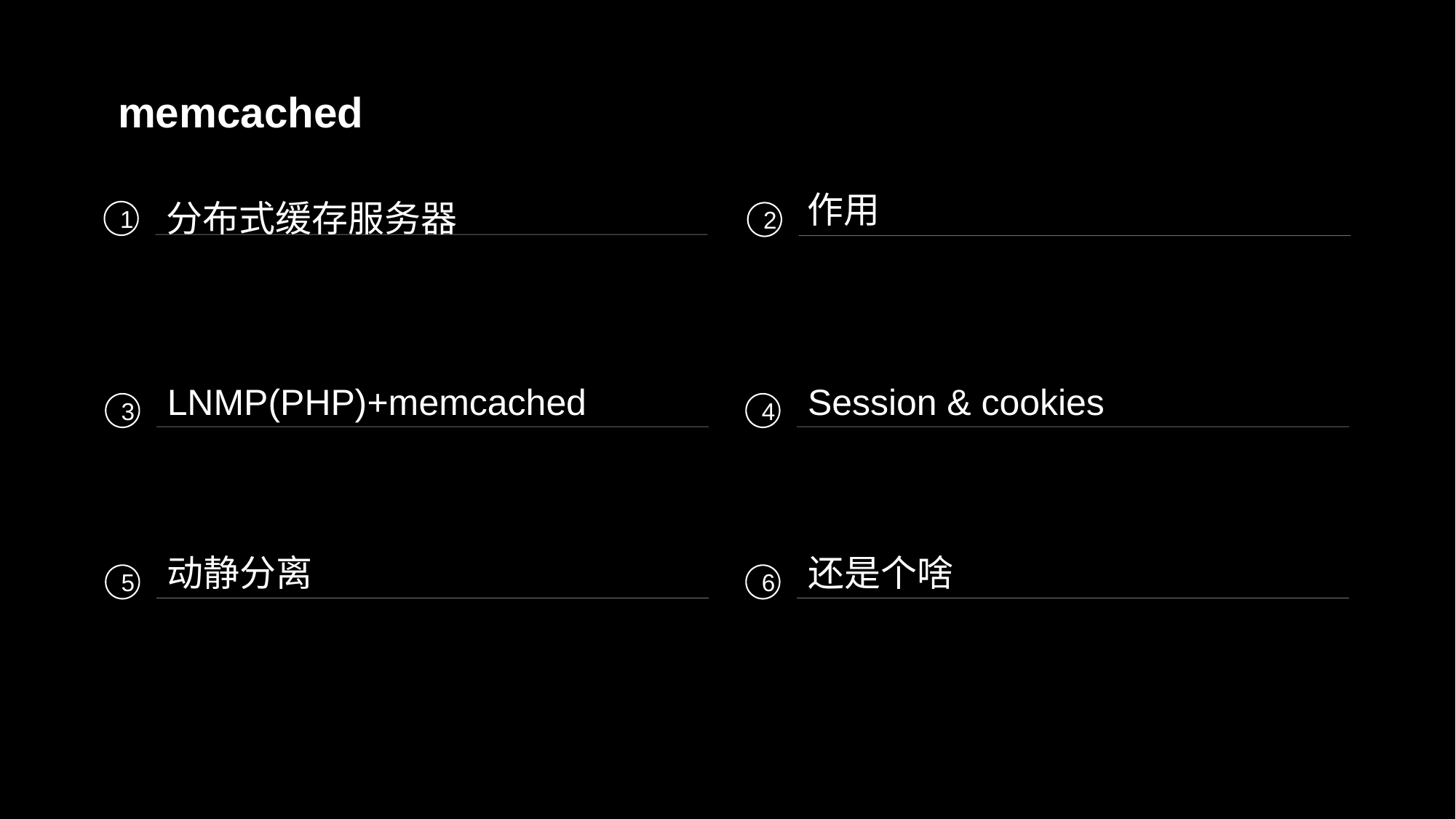

memcached
分布式缓存服务器
作用
1
2
单击此处添加文本具体内容，简明扼要的阐述您的观点。
单击此处添加文本具体内容，简明扼要的阐述您的观点。
LNMP(PHP)+memcached
Session & cookies
3
4
单击此处添加文本具体内容，简明扼要的阐述您的观点。
单击此处添加文本具体内容，简明扼要的阐述您的观点。
动静分离
还是个啥
5
6
单击此处添加文本具体内容，简明扼要的阐述您的观点。
单击此处添加文本具体内容，简明扼要的阐述您的观点。